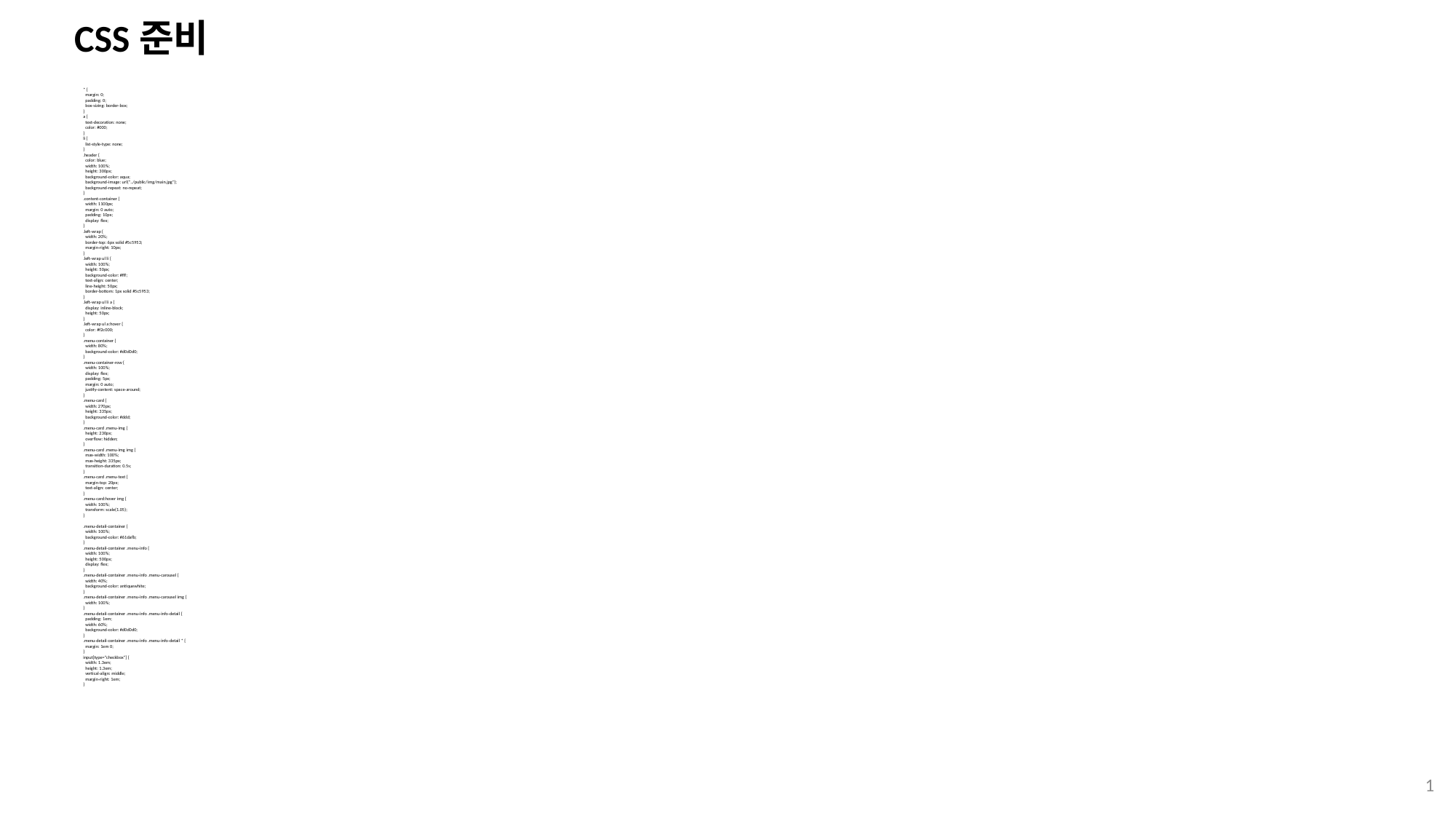

# CSS준비
* {
  margin: 0;
  padding: 0;
  box-sizing: border-box;
}
a {
  text-decoration: none;
  color: #000;
}
li {
  list-style-type: none;
}
.header {
  color: blue;
  width: 100%;
  height: 300px;
  background-color: aqua;
  background-image: url("../public/img/main.jpg");
  background-repeat: no-repeat;
}
.content-container {
  width: 1100px;
  margin: 0 auto;
  padding: 10px;
  display: flex;
}
.left-wrap {
  width: 20%;
  border-top: 6px solid #5c5953;
  margin-right: 10px;
}
.left-wrap ul li {
  width: 100%;
  height: 50px;
  background-color: #fff;
  text-align: center;
  line-height: 50px;
  border-bottom: 1px solid #5c5953;
}
.left-wrap ul li a {
  display: inline-block;
  height: 50px;
}
.left-wrap ul a:hover {
  color: #f2c000;
}
.menu-container {
  width: 80%;
  background-color: #d0d0d0;
}
.menu-container-row {
  width: 100%;
  display: flex;
  padding: 5px;
  margin: 0 auto;
  justify-content: space-around;
}
.menu-card {
  width: 270px;
  height: 335px;
  background-color: #ddd;
}
.menu-card .menu-img {
  height: 230px;
  overflow: hidden;
}
.menu-card .menu-img img {
  max-width: 100%;
  max-height: 335px;
  transition-duration: 0.5s;
}
.menu-card .menu-text {
  margin-top: 20px;
  text-align: center;
}
.menu-card:hover img {
  width: 100%;
  transform: scale(1.05);
}

.menu-detail-container {
  width: 100%;
  background-color: #61dafb;
}
.menu-detail-container .menu-info {
  width: 100%;
  height: 500px;
  display: flex;
}
.menu-detail-container .menu-info .menu-carousel {
  width: 40%;
  background-color: antiquewhite;
}
.menu-detail-container .menu-info .menu-carousel img {
  width: 100%;
}
.menu-detail-container .menu-info .menu-info-detail {
  padding: 1em;
  width: 60%;
  background-color: #d0d0d0;
}
.menu-detail-container .menu-info .menu-info-detail * {
  margin: 1em 0;
}
input[type="checkbox"] {
  width: 1.3em;
  height: 1.3em;
  vertical-align: middle;
  margin-right: 1em;
}
1